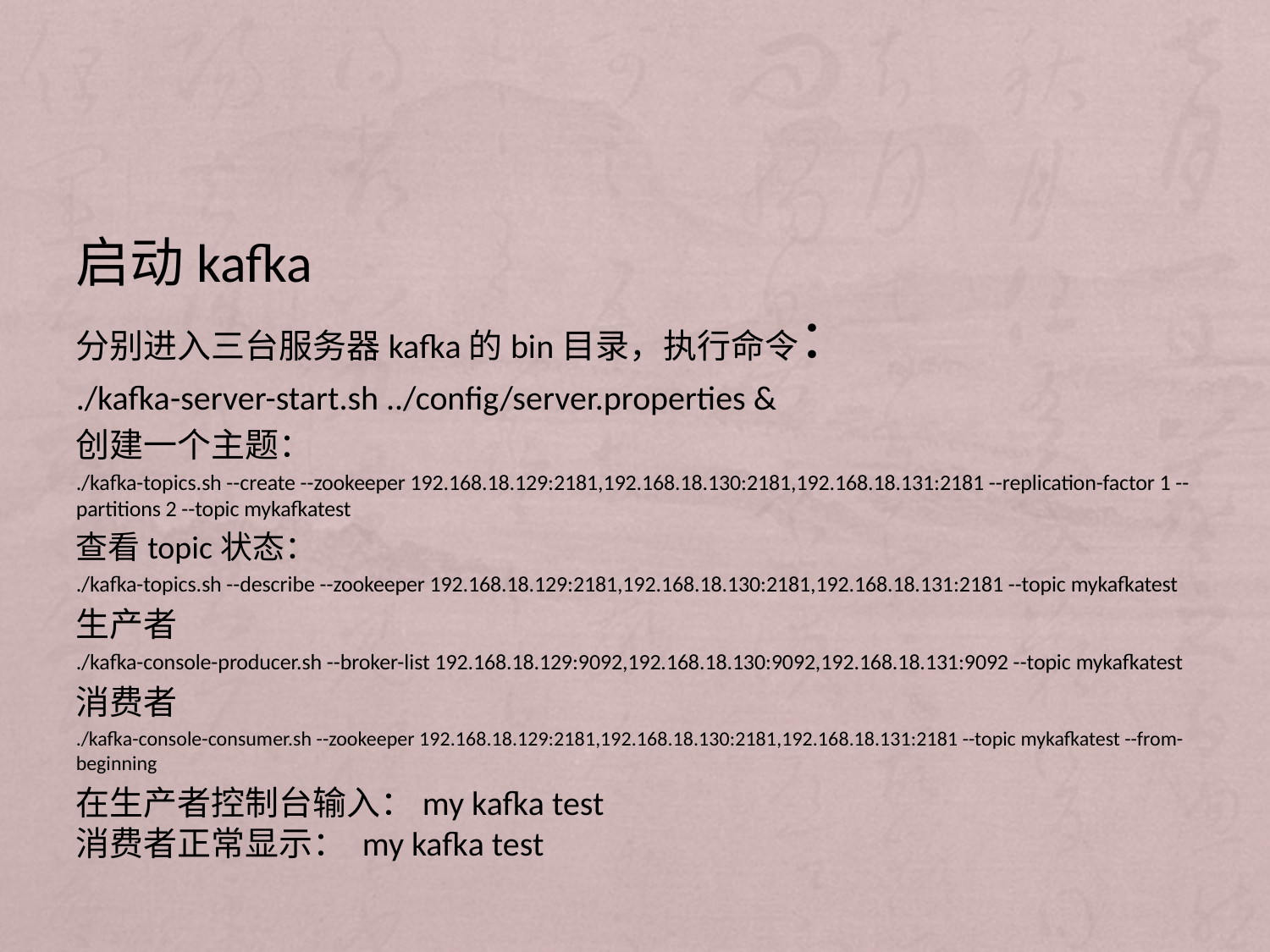

#
启动kafka
分别进入三台服务器kafka的bin目录，执行命令：
./kafka-server-start.sh ../config/server.properties &
创建一个主题：
./kafka-topics.sh --create --zookeeper 192.168.18.129:2181,192.168.18.130:2181,192.168.18.131:2181 --replication-factor 1 --partitions 2 --topic mykafkatest
查看topic状态：
./kafka-topics.sh --describe --zookeeper 192.168.18.129:2181,192.168.18.130:2181,192.168.18.131:2181 --topic mykafkatest
生产者
./kafka-console-producer.sh --broker-list 192.168.18.129:9092,192.168.18.130:9092,192.168.18.131:9092 --topic mykafkatest
消费者
./kafka-console-consumer.sh --zookeeper 192.168.18.129:2181,192.168.18.130:2181,192.168.18.131:2181 --topic mykafkatest --from-beginning
在生产者控制台输入：my kafka test 
消费者正常显示： my kafka test